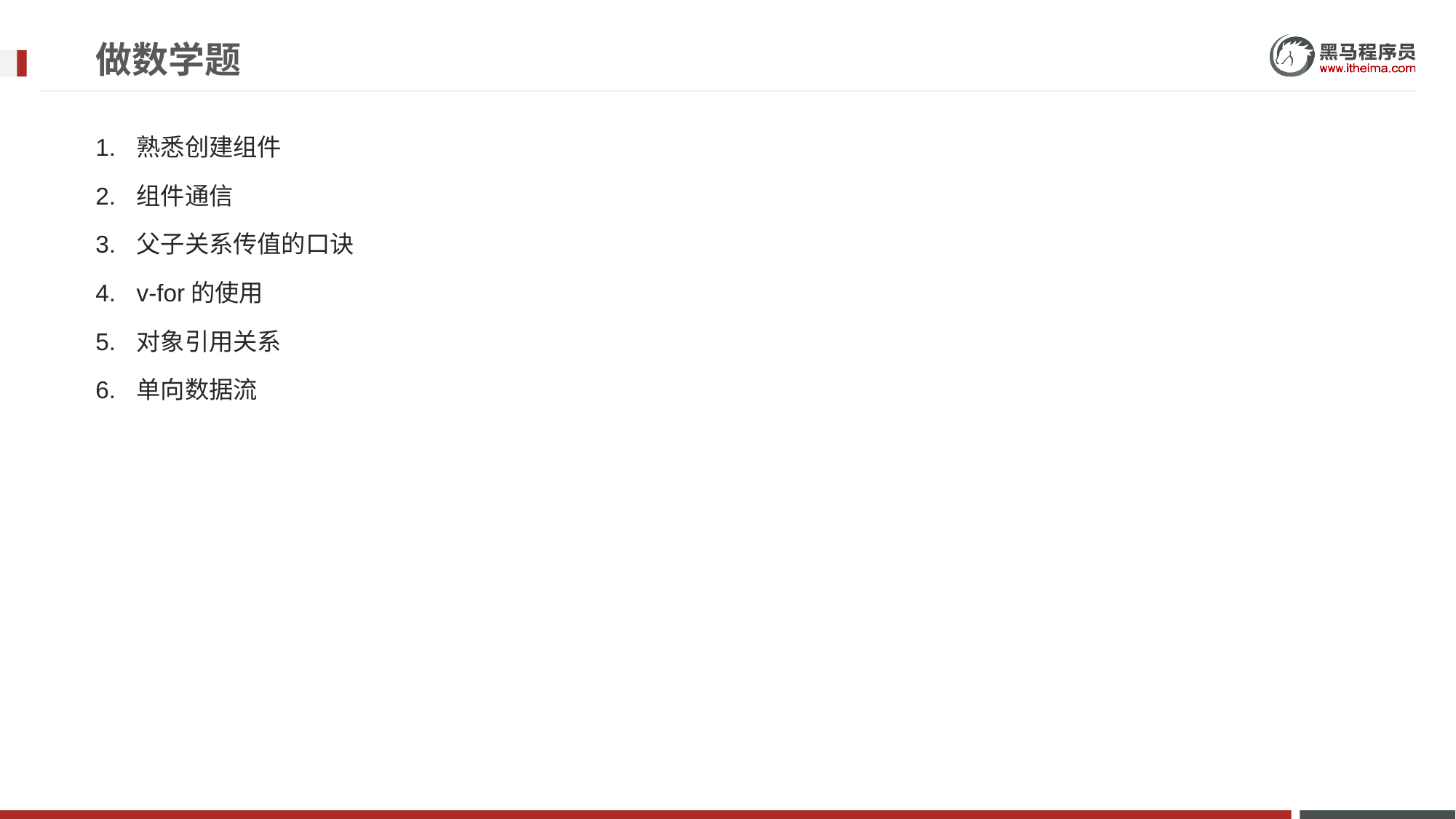

# 做数学题
熟悉创建组件
组件通信
父子关系传值的口诀
v-for的使用
对象引用关系
单向数据流